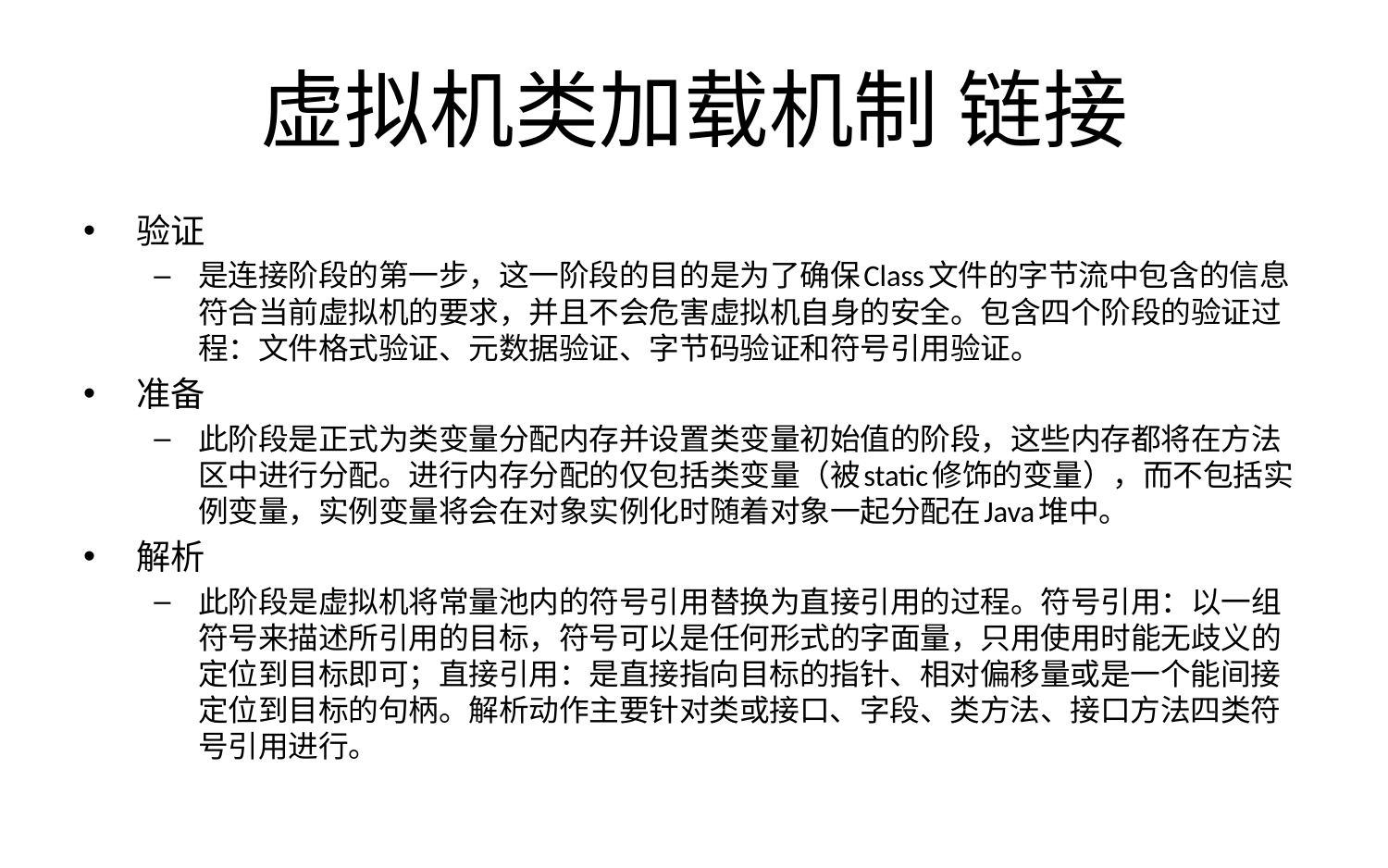

# 虚拟机类加载机制 链接
验证
是连接阶段的第一步，这一阶段的目的是为了确保Class文件的字节流中包含的信息符合当前虚拟机的要求，并且不会危害虚拟机自身的安全。包含四个阶段的验证过程：文件格式验证、元数据验证、字节码验证和符号引用验证。
准备
此阶段是正式为类变量分配内存并设置类变量初始值的阶段，这些内存都将在方法区中进行分配。进行内存分配的仅包括类变量（被static修饰的变量），而不包括实例变量，实例变量将会在对象实例化时随着对象一起分配在Java堆中。
解析
此阶段是虚拟机将常量池内的符号引用替换为直接引用的过程。符号引用：以一组符号来描述所引用的目标，符号可以是任何形式的字面量，只用使用时能无歧义的定位到目标即可；直接引用：是直接指向目标的指针、相对偏移量或是一个能间接定位到目标的句柄。解析动作主要针对类或接口、字段、类方法、接口方法四类符号引用进行。